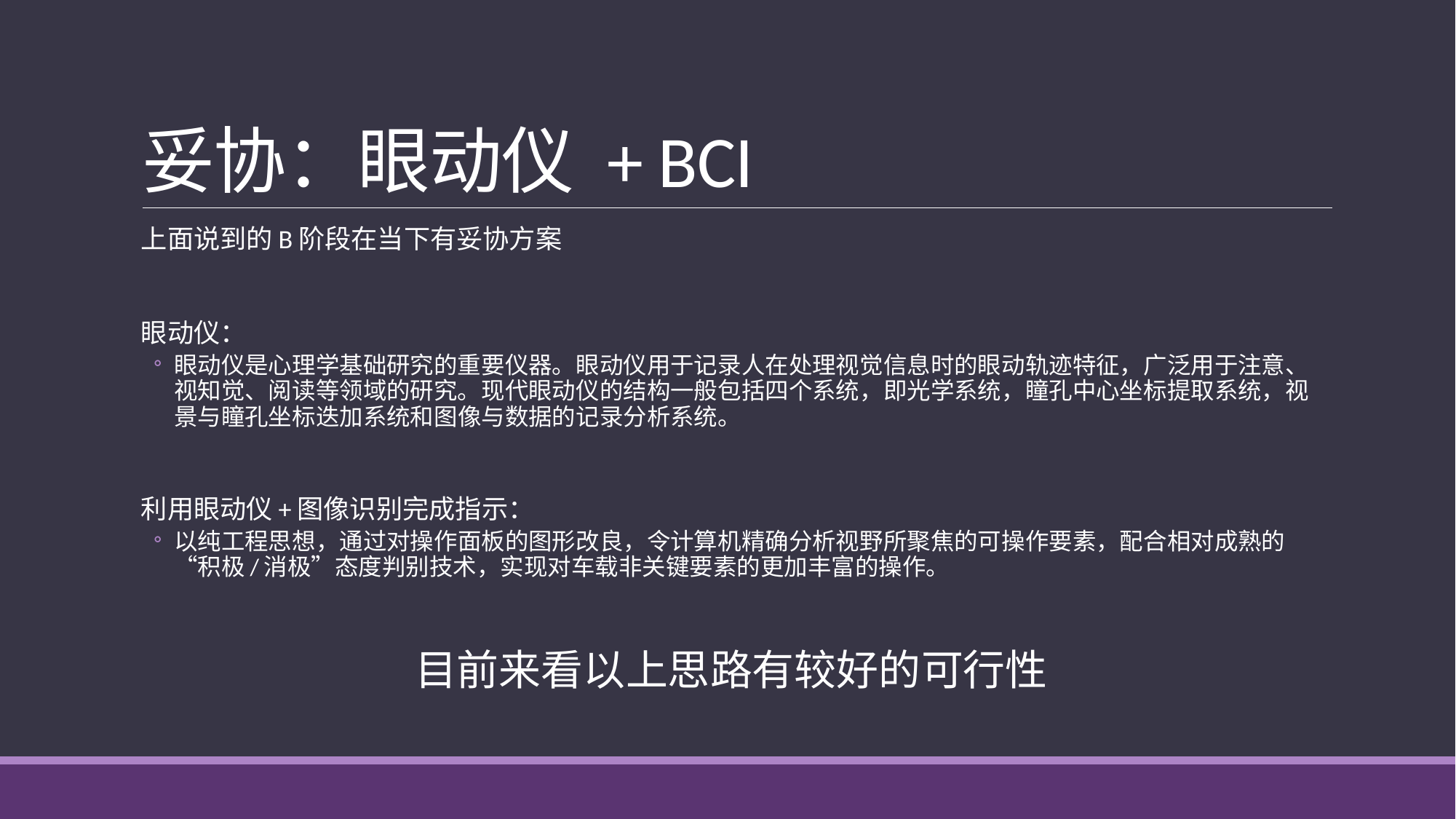

# 妥协：眼动仪 + BCI
上面说到的B阶段在当下有妥协方案

眼动仪：
眼动仪是心理学基础研究的重要仪器。眼动仪用于记录人在处理视觉信息时的眼动轨迹特征，广泛用于注意、视知觉、阅读等领域的研究。现代眼动仪的结构一般包括四个系统，即光学系统，瞳孔中心坐标提取系统，视景与瞳孔坐标迭加系统和图像与数据的记录分析系统。

利用眼动仪+图像识别完成指示：
以纯工程思想，通过对操作面板的图形改良，令计算机精确分析视野所聚焦的可操作要素，配合相对成熟的“积极/消极”态度判别技术，实现对车载非关键要素的更加丰富的操作。

目前来看以上思路有较好的可行性